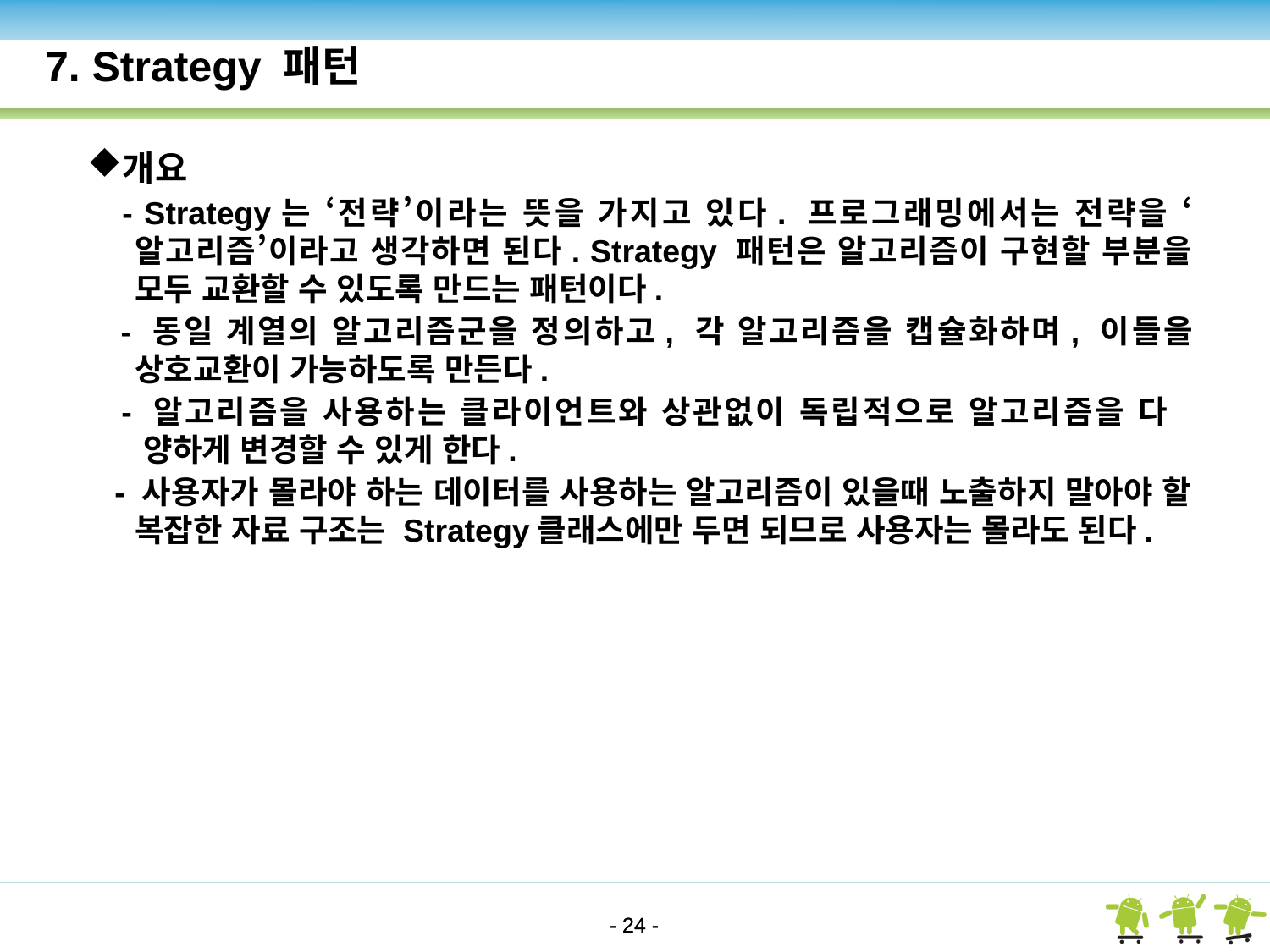

7. Strategy 패턴
개요
   - Strategy는 ‘전략’이라는 뜻을 가지고 있다. 프로그래밍에서는 전략을 ‘알고리즘’이라고 생각하면 된다. Strategy 패턴은 알고리즘이 구현할 부분을 모두 교환할 수 있도록 만드는 패턴이다.
   - 동일 계열의 알고리즘군을 정의하고, 각 알고리즘을 캡슐화하며, 이들을 상호교환이 가능하도록 만든다.
   - 알고리즘을 사용하는 클라이언트와 상관없이 독립적으로 알고리즘을 다
 양하게 변경할 수 있게 한다.
   - 사용자가 몰라야 하는 데이터를 사용하는 알고리즘이 있을때 노출하지 말아야 할 복잡한 자료 구조는 Strategy클래스에만 두면 되므로 사용자는 몰라도 된다.

- 24 -
- 24 -